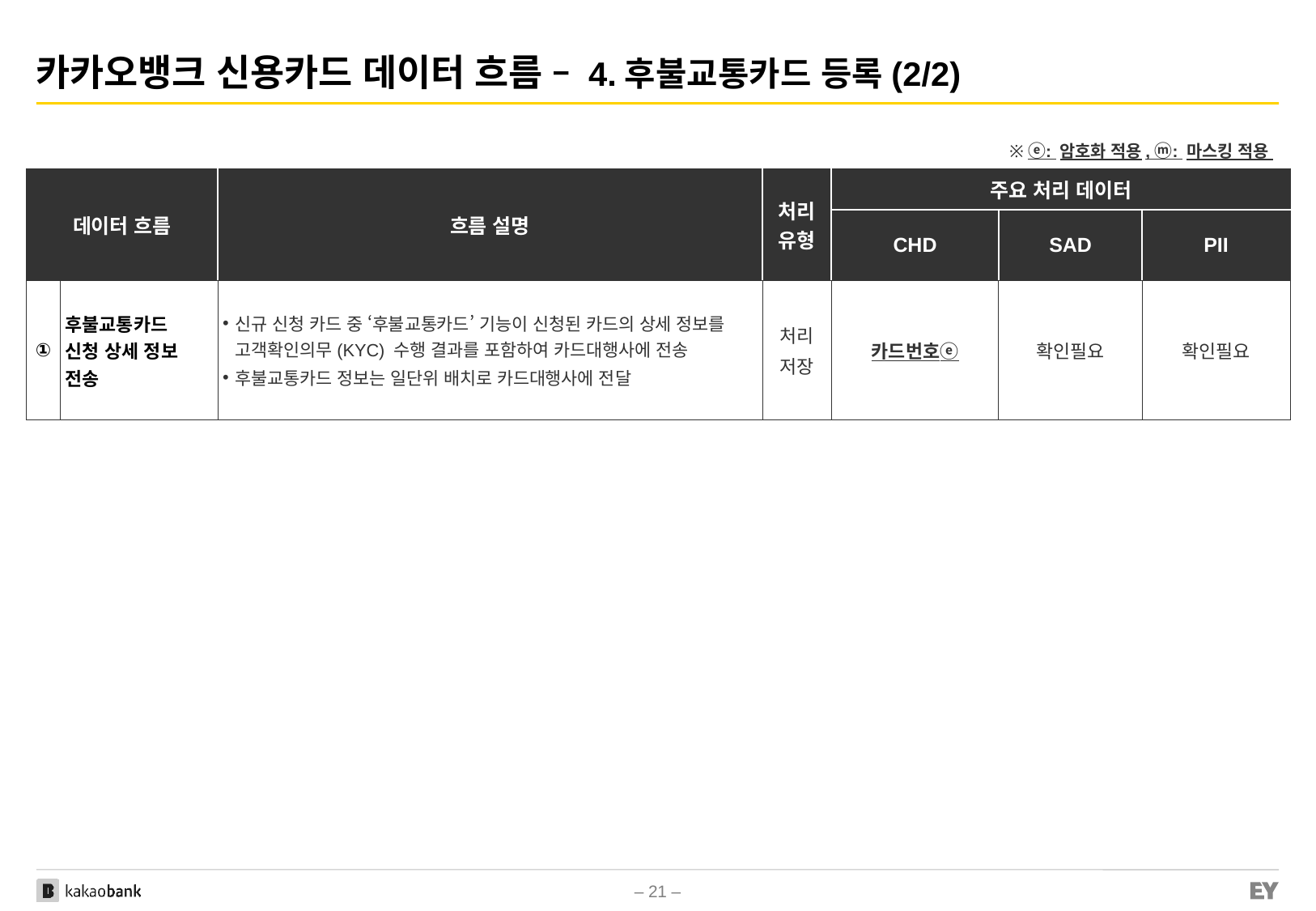

# 카카오뱅크 신용카드 데이터 흐름 – 4.후불교통카드 등록(2/2)
※ ⓔ: 암호화 적용, ⓜ: 마스킹 적용
| 데이터 흐름 |  | 흐름 설명 | 처리 유형 | 주요 처리 데이터 |  |  |
| --- | --- | --- | --- | --- | --- | --- |
|  |  |  |  | CHD | SAD | PII |
| ① | 후불교통카드 신청 상세 정보 전송 | 신규 신청 카드 중 ‘후불교통카드’ 기능이 신청된 카드의 상세 정보를 고객확인의무(KYC) 수행 결과를 포함하여 카드대행사에 전송 후불교통카드 정보는 일단위 배치로 카드대행사에 전달 | 처리 저장 | 카드번호ⓔ | 확인필요 | 확인필요 |